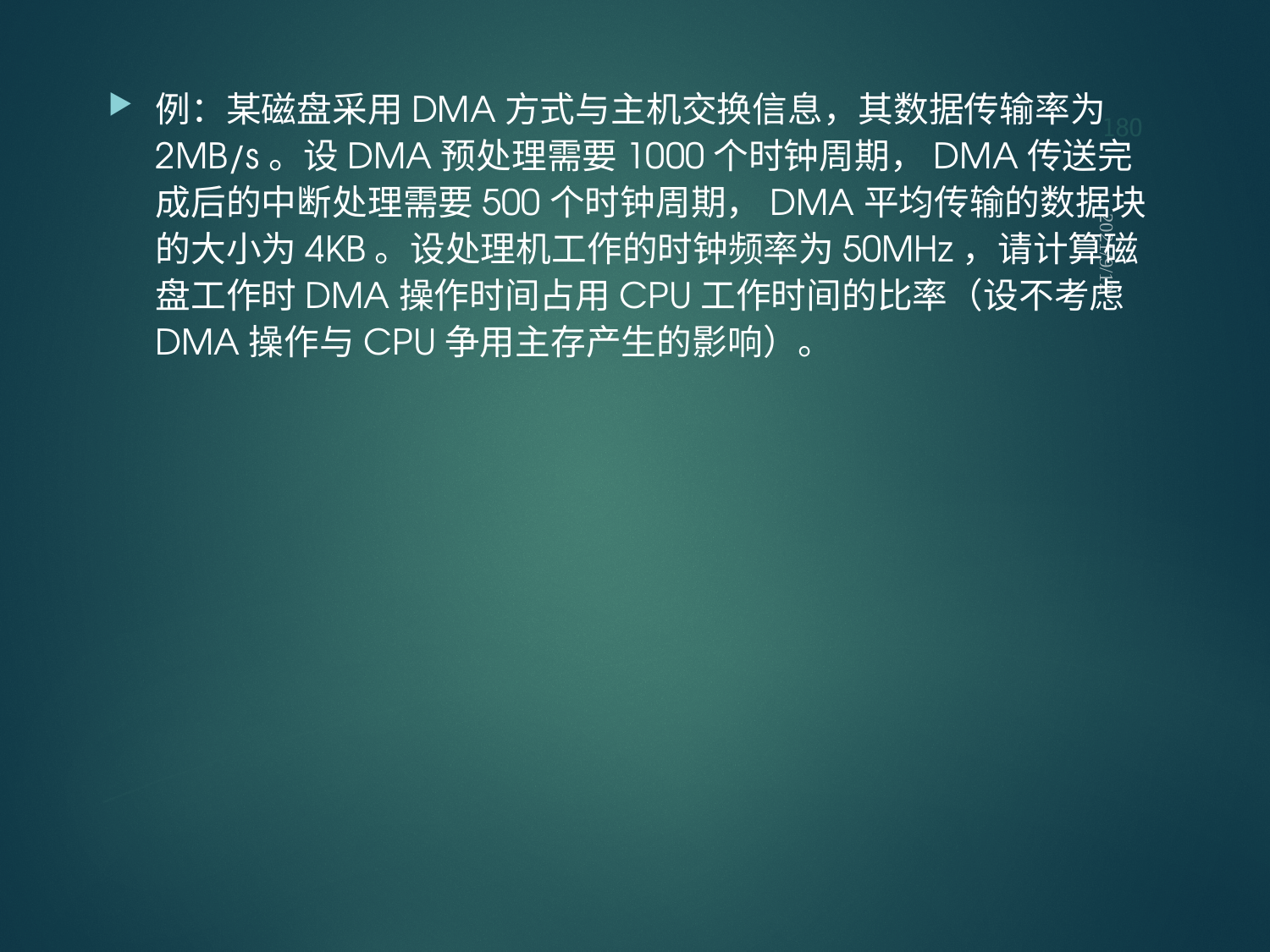

180
例：某磁盘采用DMA方式与主机交换信息，其数据传输率为2MB/s。设DMA预处理需要1000个时钟周期，DMA传送完成后的中断处理需要500个时钟周期，DMA平均传输的数据块的大小为4KB。设处理机工作的时钟频率为50MHz，请计算磁盘工作时DMA操作时间占用CPU工作时间的比率（设不考虑DMA操作与CPU争用主存产生的影响）。
2021/9/12